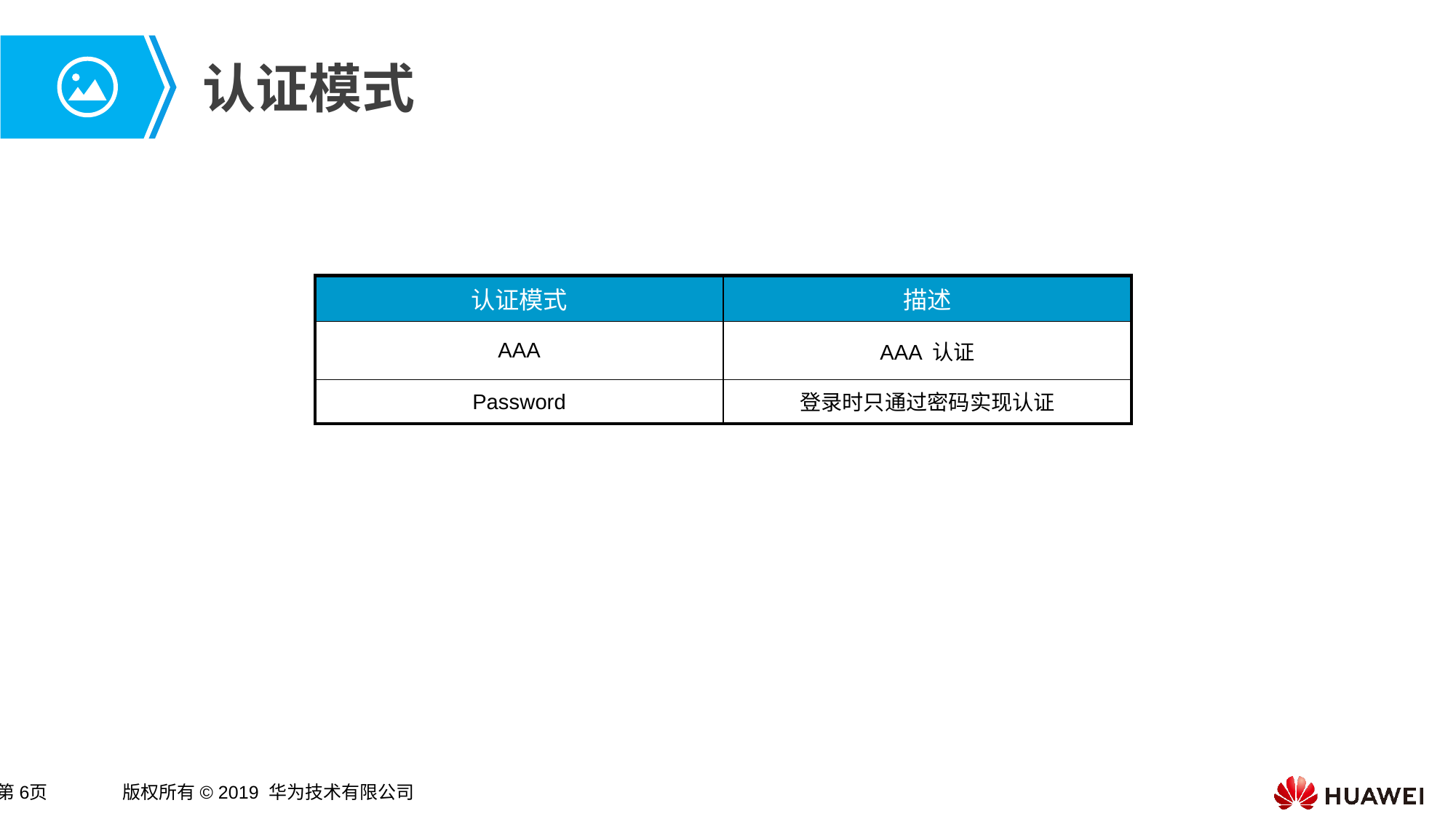

# 认证模式
| 认证模式 | 描述 |
| --- | --- |
| AAA | AAA 认证 |
| Password | 登录时只通过密码实现认证 |